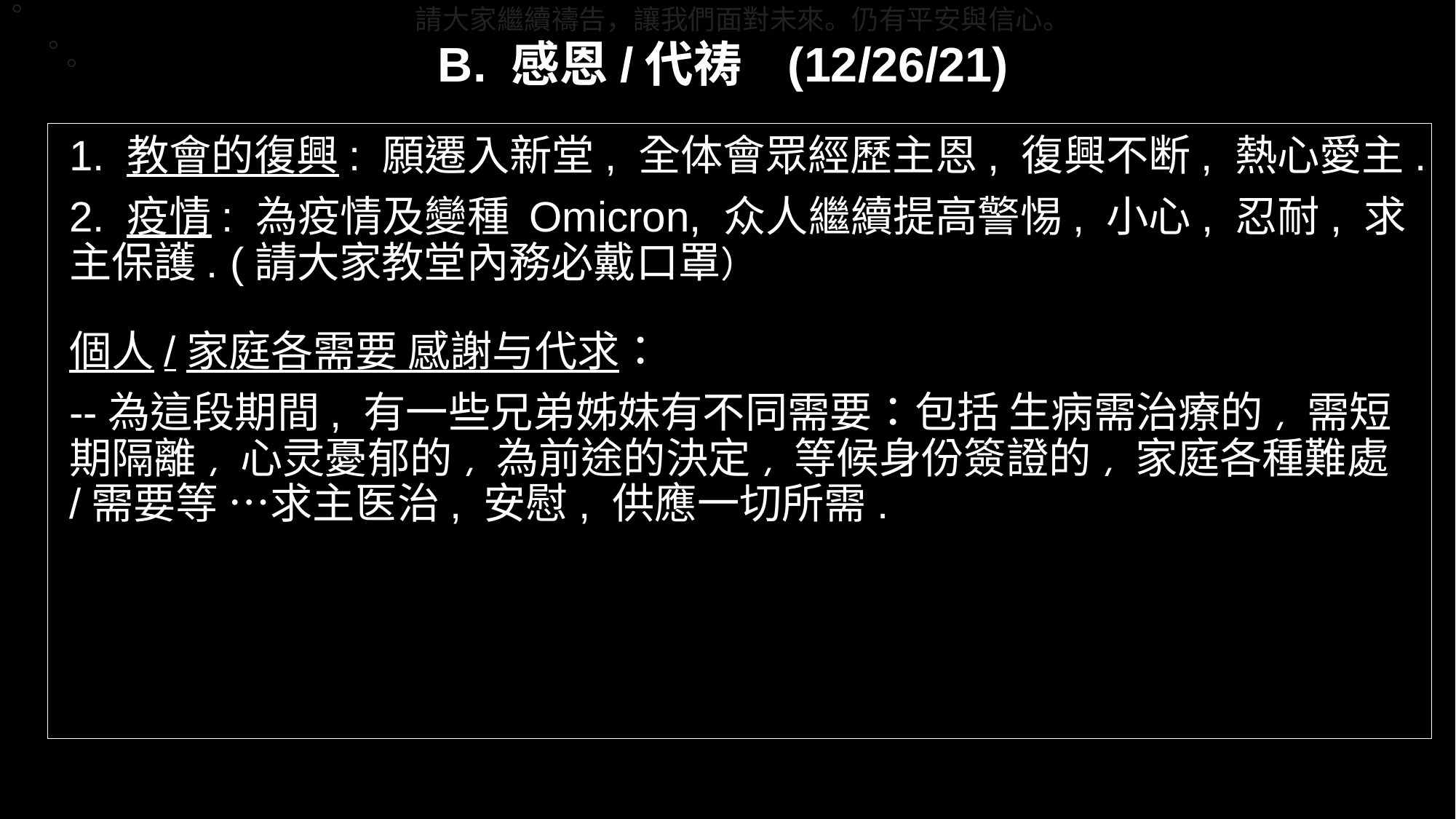

。
。
請大家繼續禱告，讓我們面對未來。仍有平安與信心。
。
# B. 感恩/代祷	 (12/26/21)

1. 教會的復興: 願遷入新堂, 全体會眾經歷主恩, 復興不断, 熱心愛主.
2. 疫情: 為疫情及變種 Omicron, 众人繼續提高警惕, 小心, 忍耐, 求主保護. (請大家教堂內務必戴口罩）

個人/家庭各需要 感謝与代求：
--為這段期間, 有一些兄弟姊妹有不同需要：包括 生病需治療的, 需短期隔離, 心灵憂郁的, 為前途的決定, 等候身份簽證的, 家庭各種難處/需要等 …求主医治, 安慰, 供應一切所需.